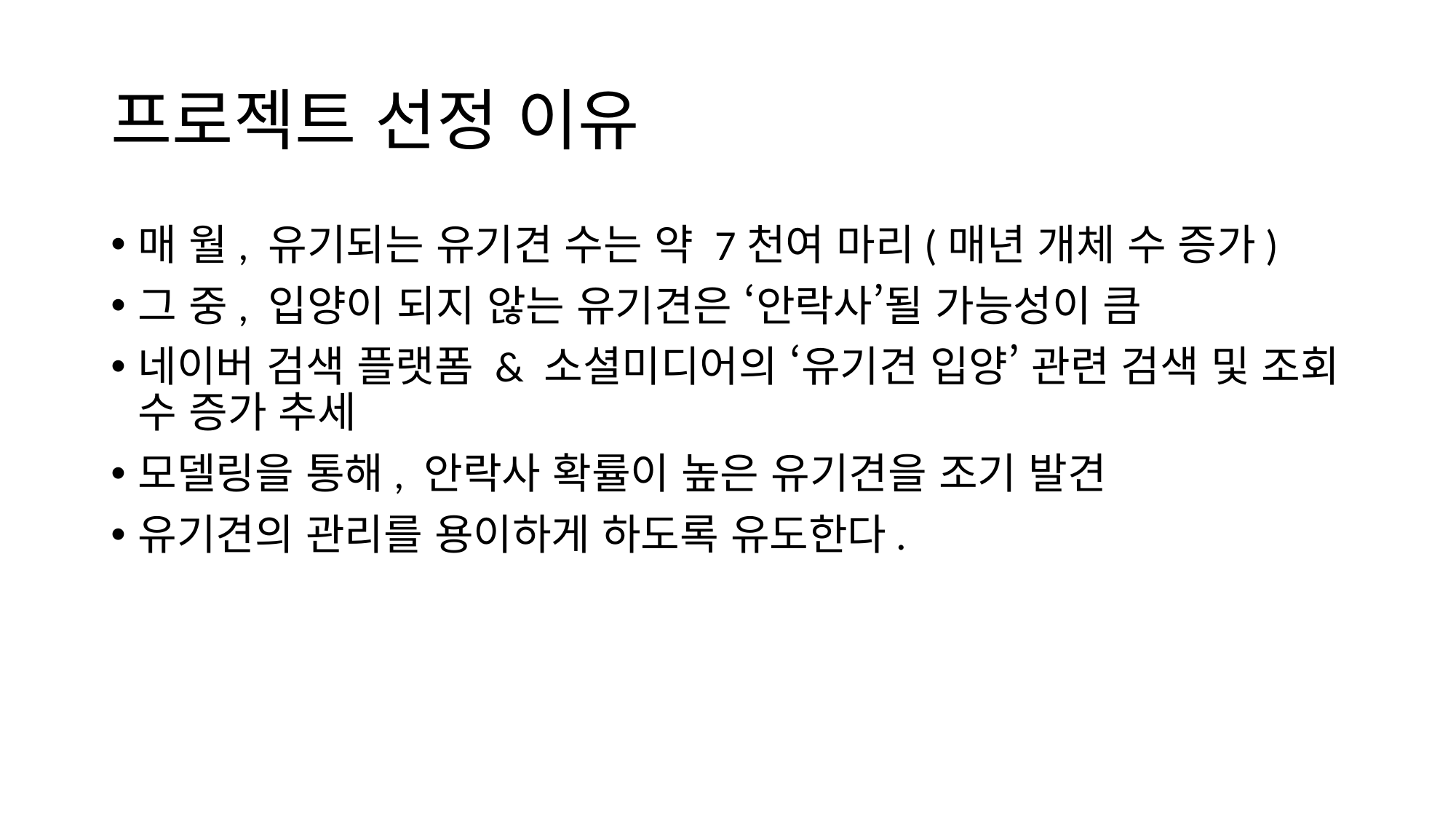

# 프로젝트 선정 이유
매 월, 유기되는 유기견 수는 약 7천여 마리(매년 개체 수 증가)
그 중, 입양이 되지 않는 유기견은 ‘안락사’될 가능성이 큼
네이버 검색 플랫폼 & 소셜미디어의 ‘유기견 입양’ 관련 검색 및 조회 수 증가 추세
모델링을 통해, 안락사 확률이 높은 유기견을 조기 발견
유기견의 관리를 용이하게 하도록 유도한다.